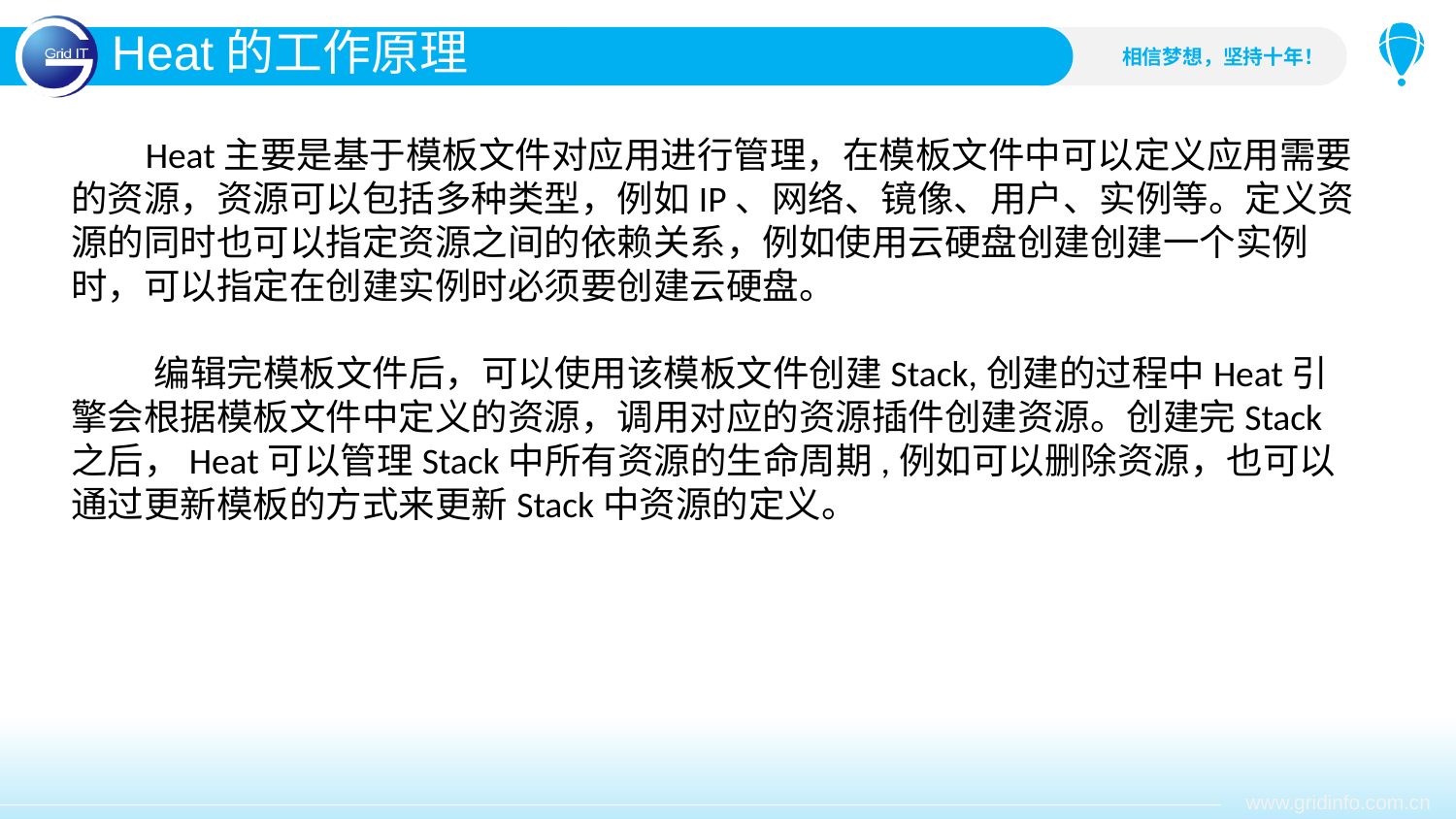

Heat的工作原理

         Heat主要是基于模板文件对应用进行管理，在模板文件中可以定义应用需要的资源，资源可以包括多种类型，例如IP、网络、镜像、用户、实例等。定义资源的同时也可以指定资源之间的依赖关系，例如使用云硬盘创建创建一个实例时，可以指定在创建实例时必须要创建云硬盘。

         编辑完模板文件后，可以使用该模板文件创建Stack,创建的过程中Heat引擎会根据模板文件中定义的资源，调用对应的资源插件创建资源。创建完Stack之后，Heat可以管理Stack中所有资源的生命周期,例如可以删除资源，也可以通过更新模板的方式来更新Stack中资源的定义。